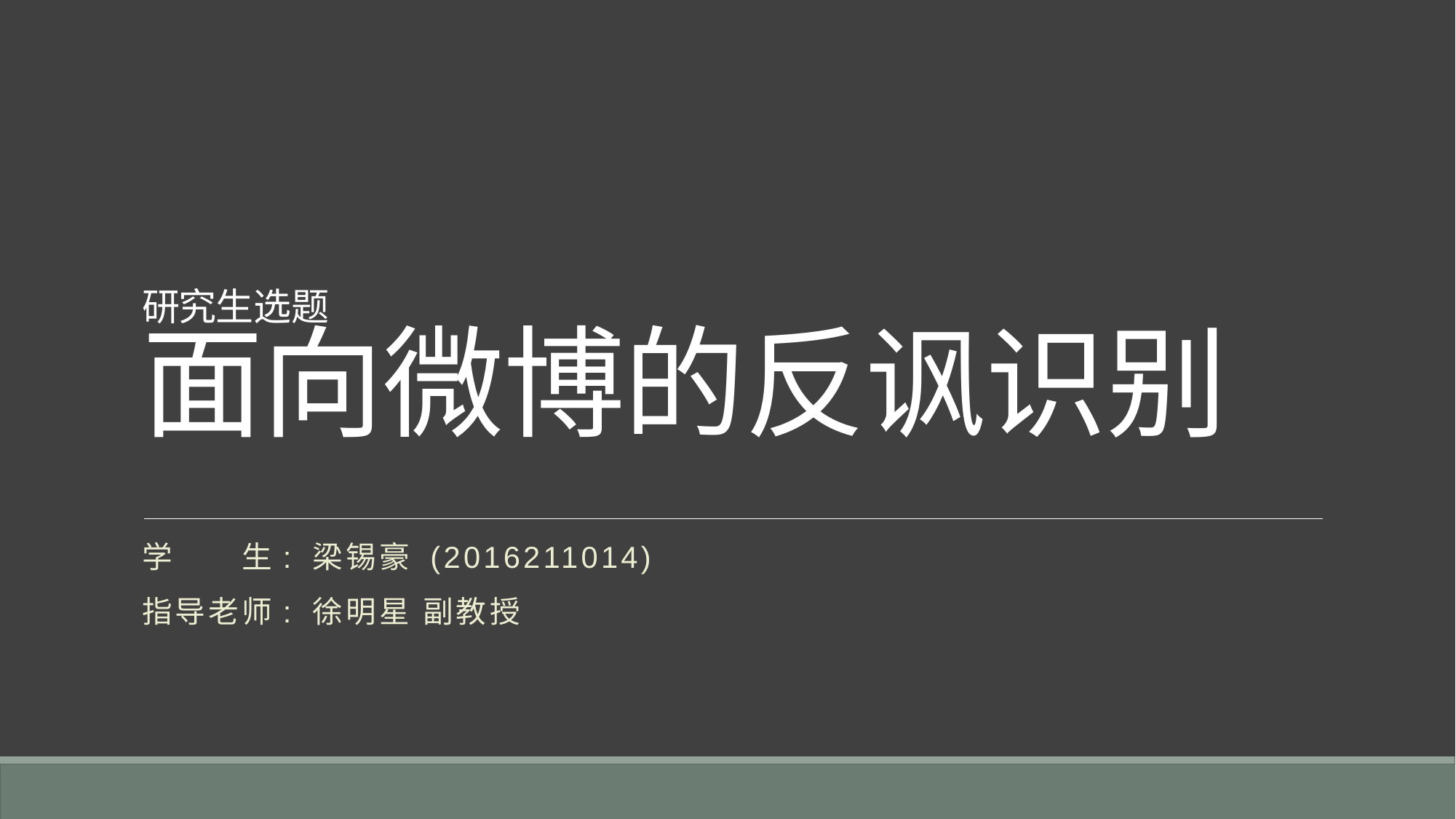

# 研究生选题 面向微博的反讽识别
学生生生: 梁锡豪 (2016211014)
指导老师: 徐明星 副教授